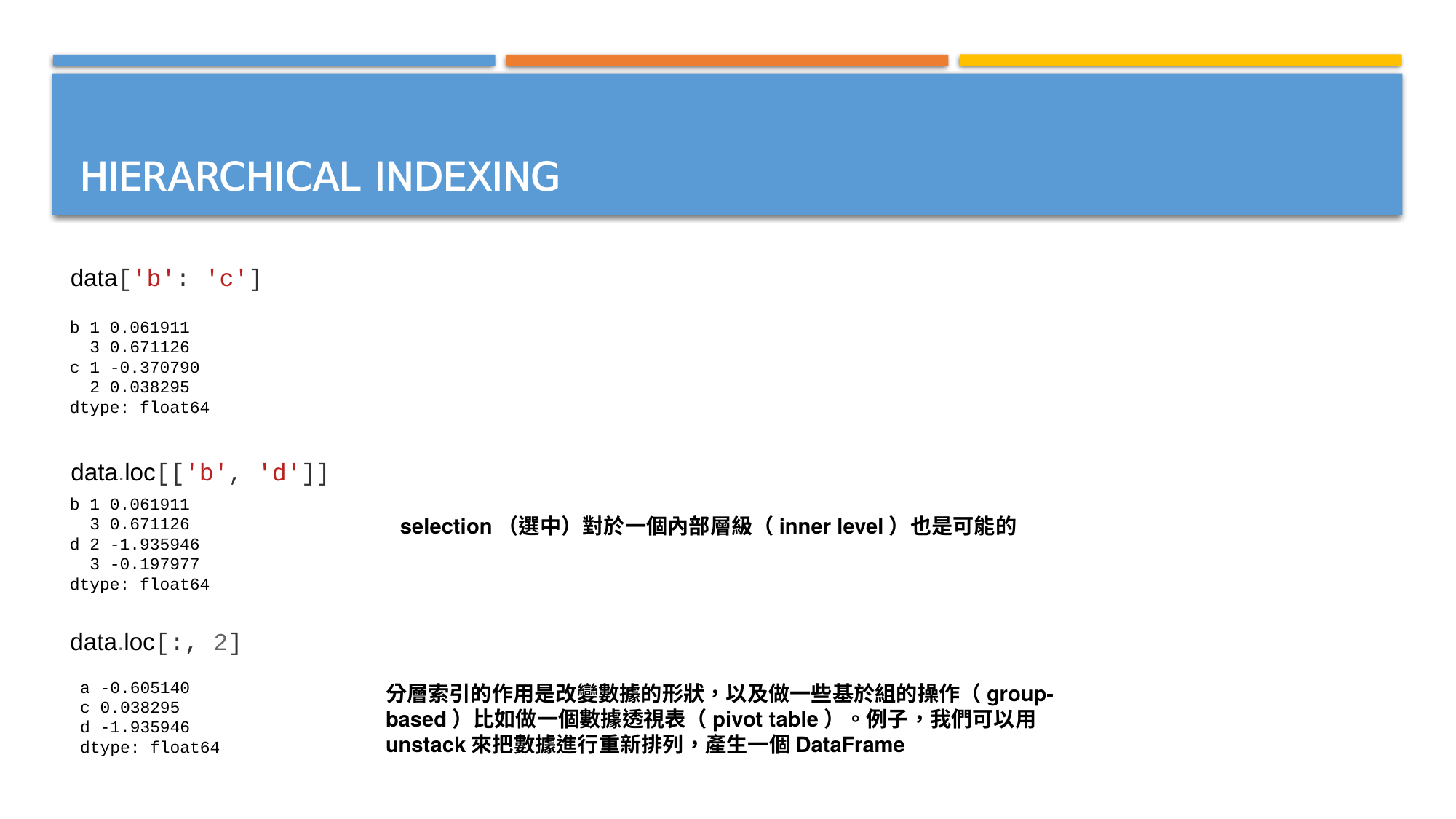

# Hierarchical Indexing
data['b': 'c']
b 1 0.061911
  3 0.671126
c 1 -0.370790
  2 0.038295
dtype: float64
data.loc[['b', 'd']]
b 1 0.061911
  3 0.671126
d 2 -1.935946
  3 -0.197977
dtype: float64
selection（選中）對於一個內部層級（inner level）也是可能的
data.loc[:, 2]
a -0.605140
c 0.038295
d -1.935946
dtype: float64
分層索引的作用是改變數據的形狀，以及做一些基於組的操作（group-based）比如做一個數據透視表（pivot table）。例子，我們可以用unstack來把數據進行重新排列，產生一個DataFrame